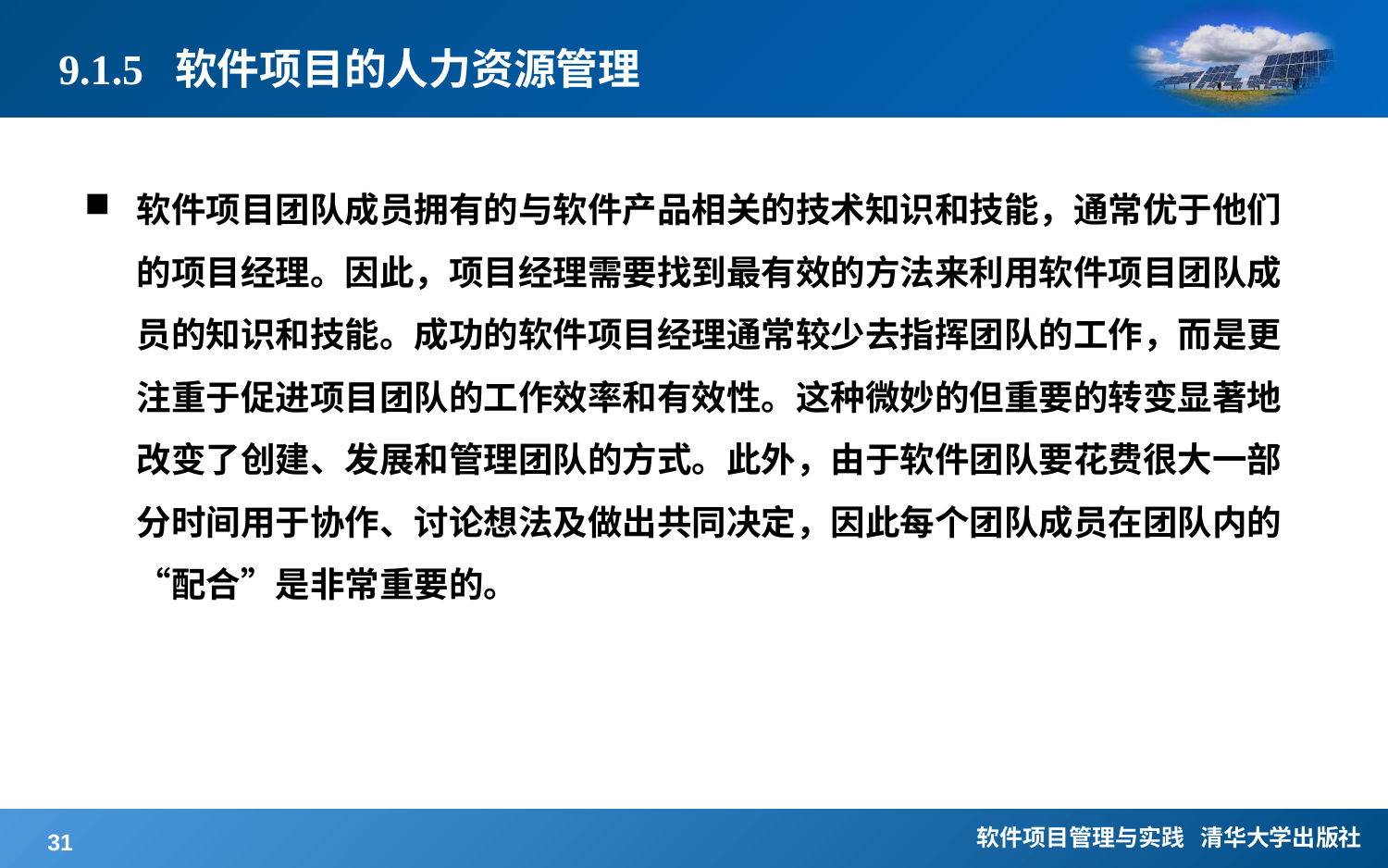

# 9.1.5  软件项目的人力资源管理
软件项目团队成员拥有的与软件产品相关的技术知识和技能，通常优于他们的项目经理。因此，项目经理需要找到最有效的方法来利用软件项目团队成员的知识和技能。成功的软件项目经理通常较少去指挥团队的工作，而是更注重于促进项目团队的工作效率和有效性。这种微妙的但重要的转变显著地改变了创建、发展和管理团队的方式。此外，由于软件团队要花费很大一部分时间用于协作、讨论想法及做出共同决定，因此每个团队成员在团队内的“配合”是非常重要的。